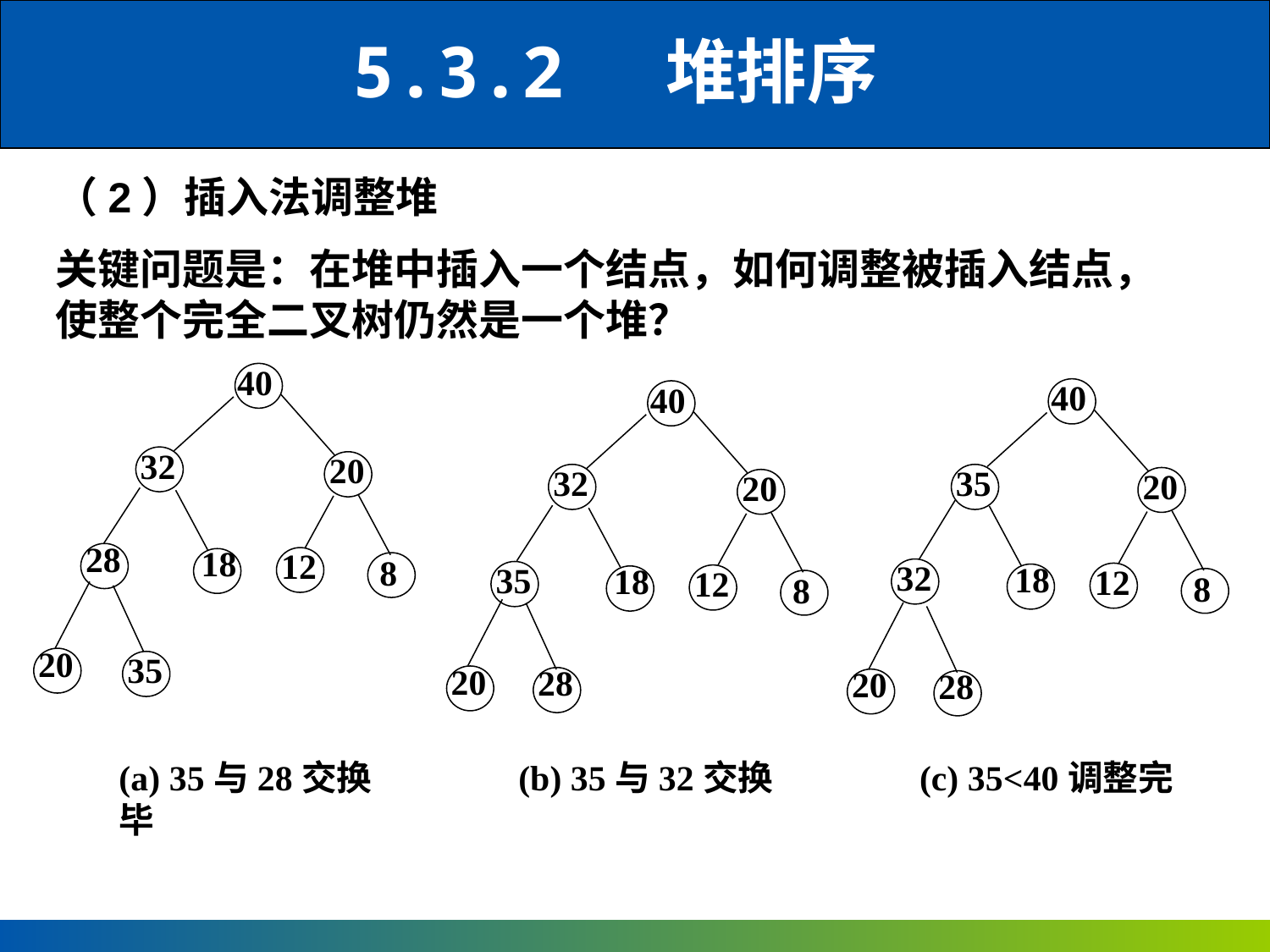

5.3.2  堆排序
（2）插入法调整堆
关键问题是：在堆中插入一个结点，如何调整被插入结点，使整个完全二叉树仍然是一个堆？
40

40
40

32
20

32
35
20
20

28
18
12

32
8
18
35
18
12
12

8
8

20
35

20
28
20
28

(a) 35与28交换                 (b) 35与32交换                 (c) 35<40调整完毕